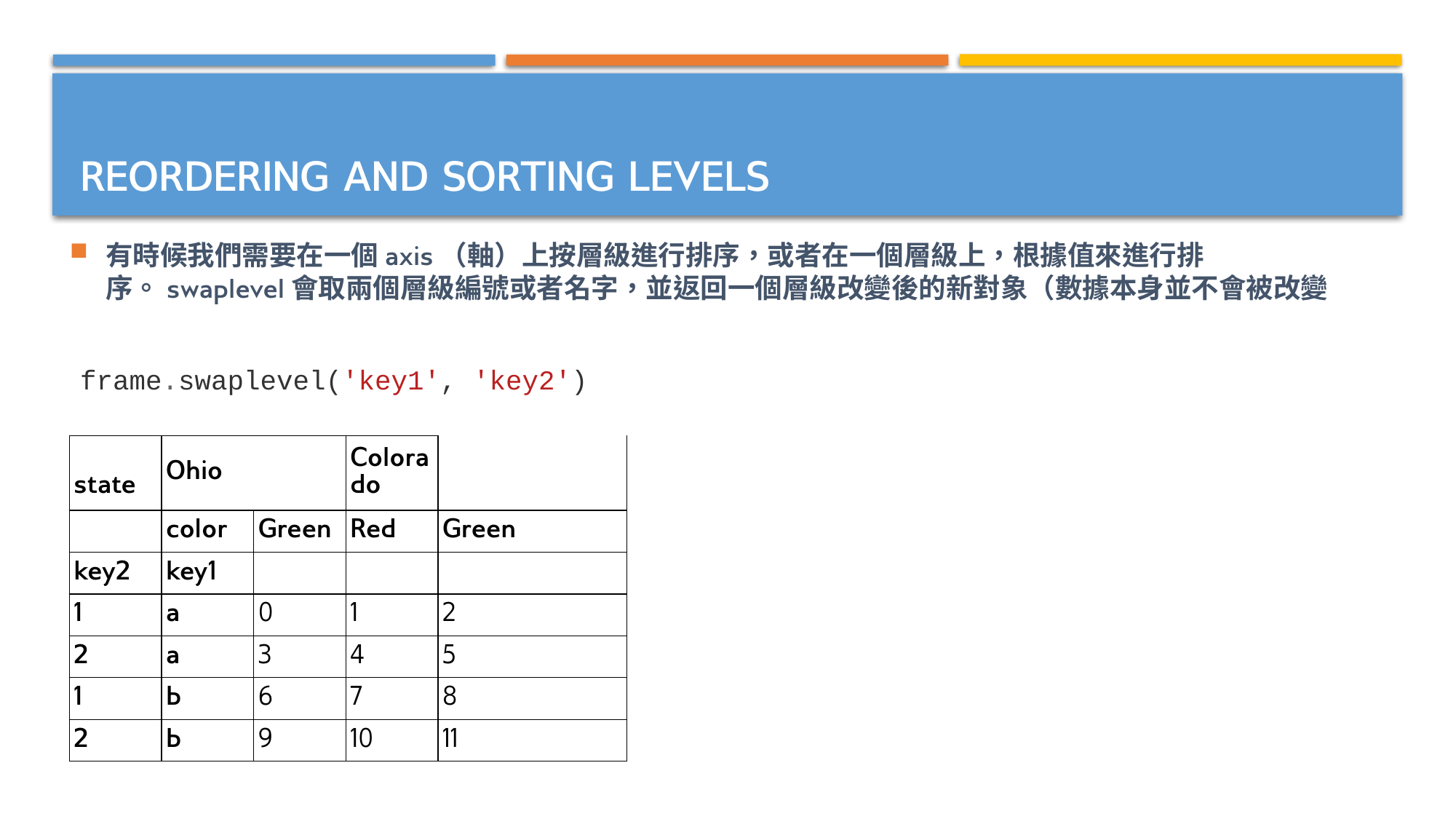

有時候我們需要在一個axis（軸）上按層級進行排序，或者在一個層級上，根據值來進行排序。swaplevel會取兩個層級編號或者名字，並返回一個層級改變後的新對象（數據本身並不會被改變
# Reordering and Sorting Levels
frame.swaplevel('key1', 'key2')
| state | Ohio |  | Colorado |  |
| --- | --- | --- | --- | --- |
|  | color | Green | Red | Green |
| key2 | key1 |  |  |  |
| 1 | a | 0 | 1 | 2 |
| 2 | a | 3 | 4 | 5 |
| 1 | b | 6 | 7 | 8 |
| 2 | b | 9 | 10 | 11 |